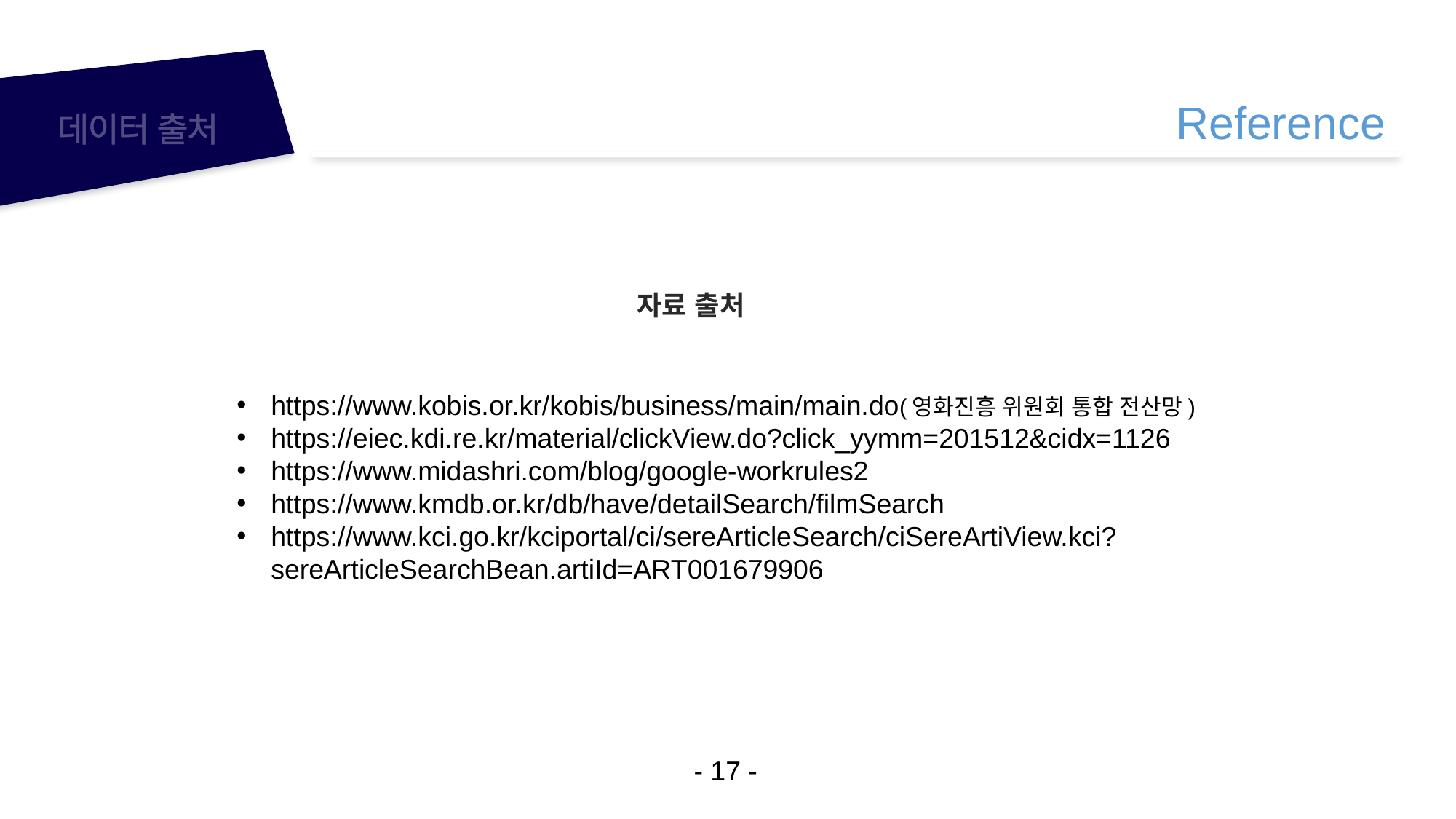

Reference
데이터 출처
자료 출처
https://www.kobis.or.kr/kobis/business/main/main.do(영화진흥 위원회 통합 전산망)
https://eiec.kdi.re.kr/material/clickView.do?click_yymm=201512&cidx=1126
https://www.midashri.com/blog/google-workrules2
https://www.kmdb.or.kr/db/have/detailSearch/filmSearch
https://www.kci.go.kr/kciportal/ci/sereArticleSearch/ciSereArtiView.kci?sereArticleSearchBean.artiId=ART001679906

- 17 -